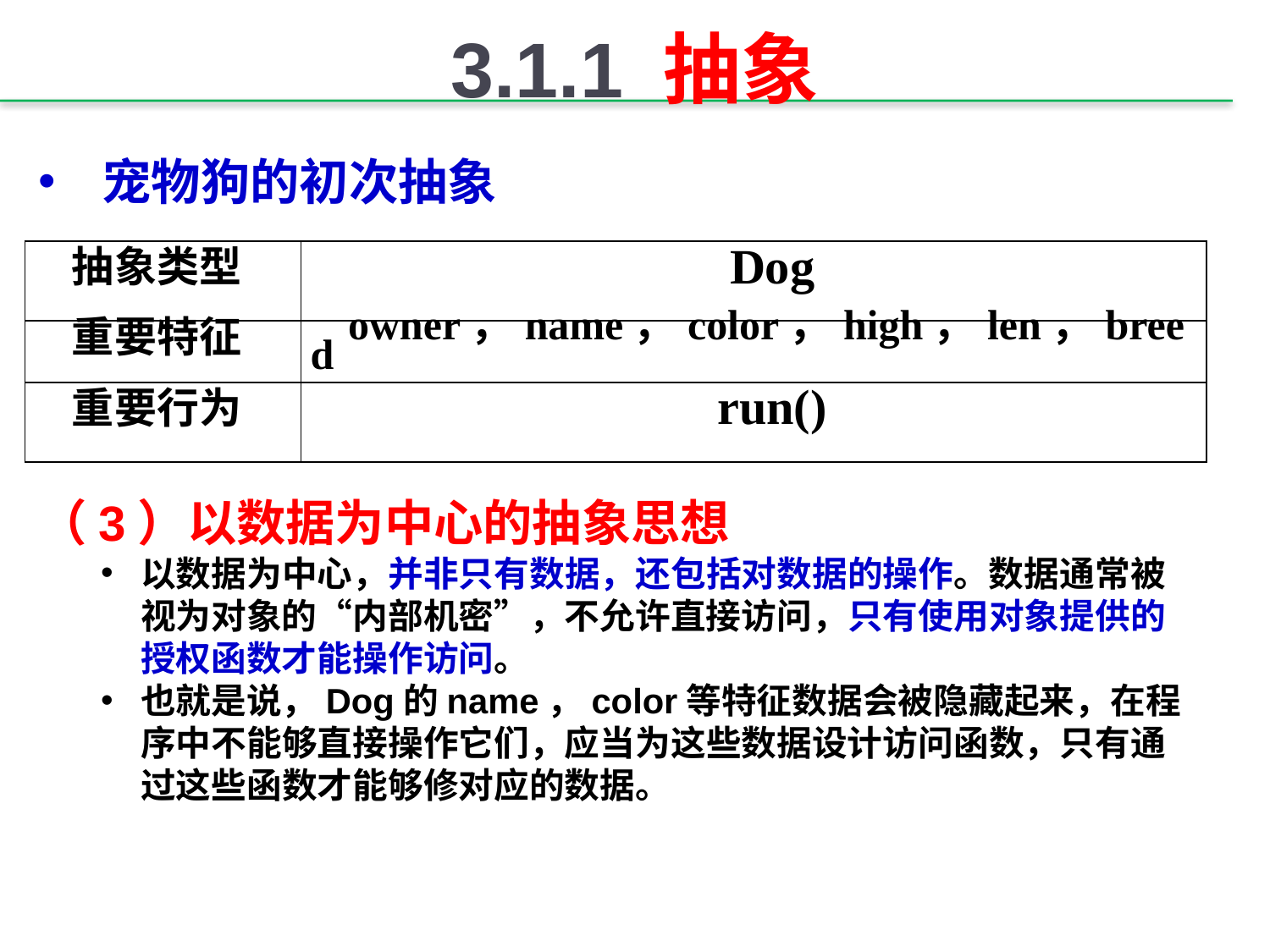

# 3.1.1 抽象
宠物狗的初次抽象
| 抽象类型 | Dog |
| --- | --- |
| 重要特征 | owner，name，color，high，len，breed |
| 重要行为 | run() |
（3）以数据为中心的抽象思想
以数据为中心，并非只有数据，还包括对数据的操作。数据通常被视为对象的“内部机密”，不允许直接访问，只有使用对象提供的授权函数才能操作访问。
也就是说，Dog的name，color等特征数据会被隐藏起来，在程序中不能够直接操作它们，应当为这些数据设计访问函数，只有通过这些函数才能够修对应的数据。